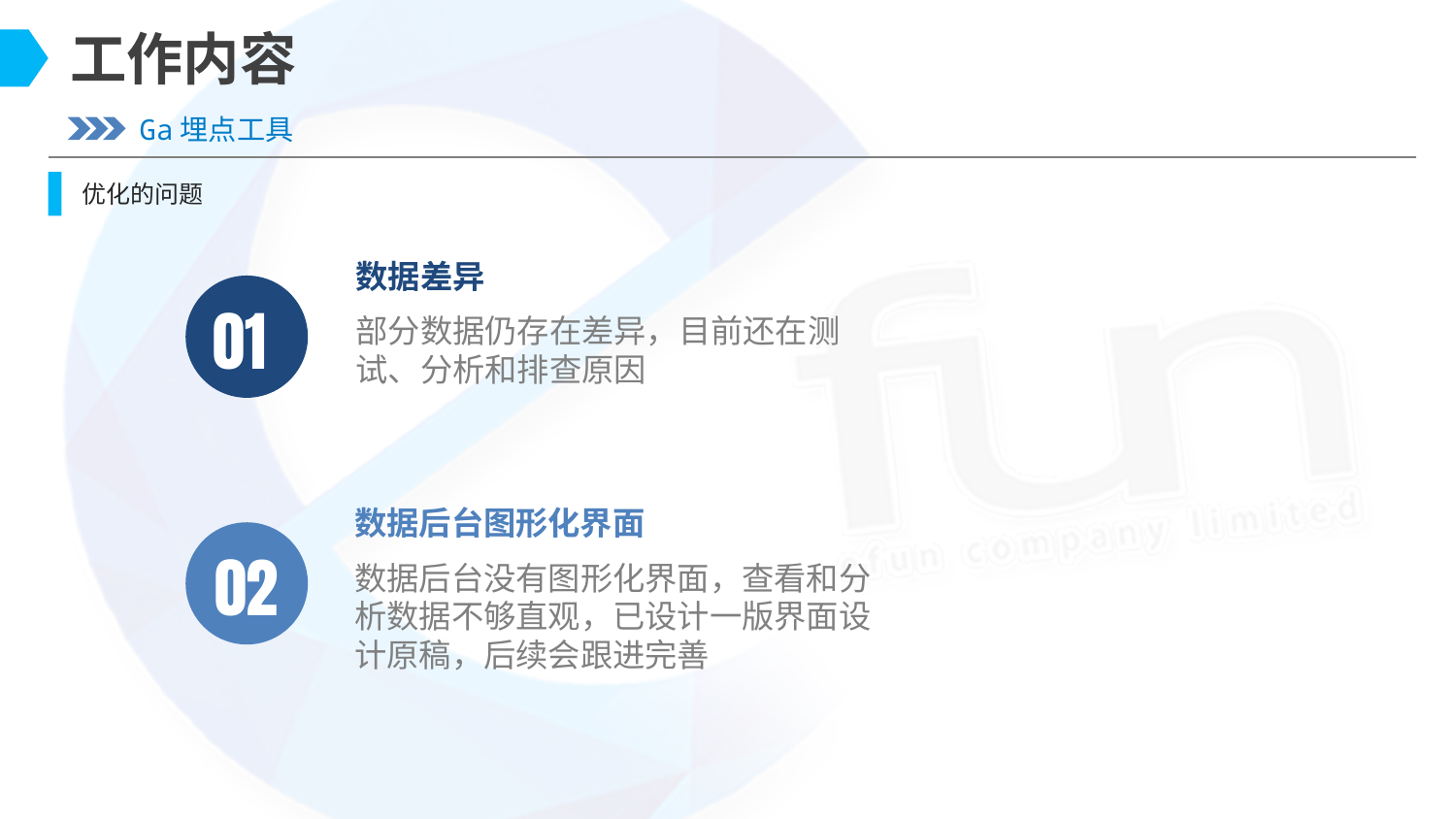

工作内容

Ga埋点工具

优化的问题

数据差异
部分数据仍存在差异，目前还在测试、分析和排查原因

01
数据后台图形化界面
数据后台没有图形化界面，查看和分析数据不够直观，已设计一版界面设计原稿，后续会跟进完善

02